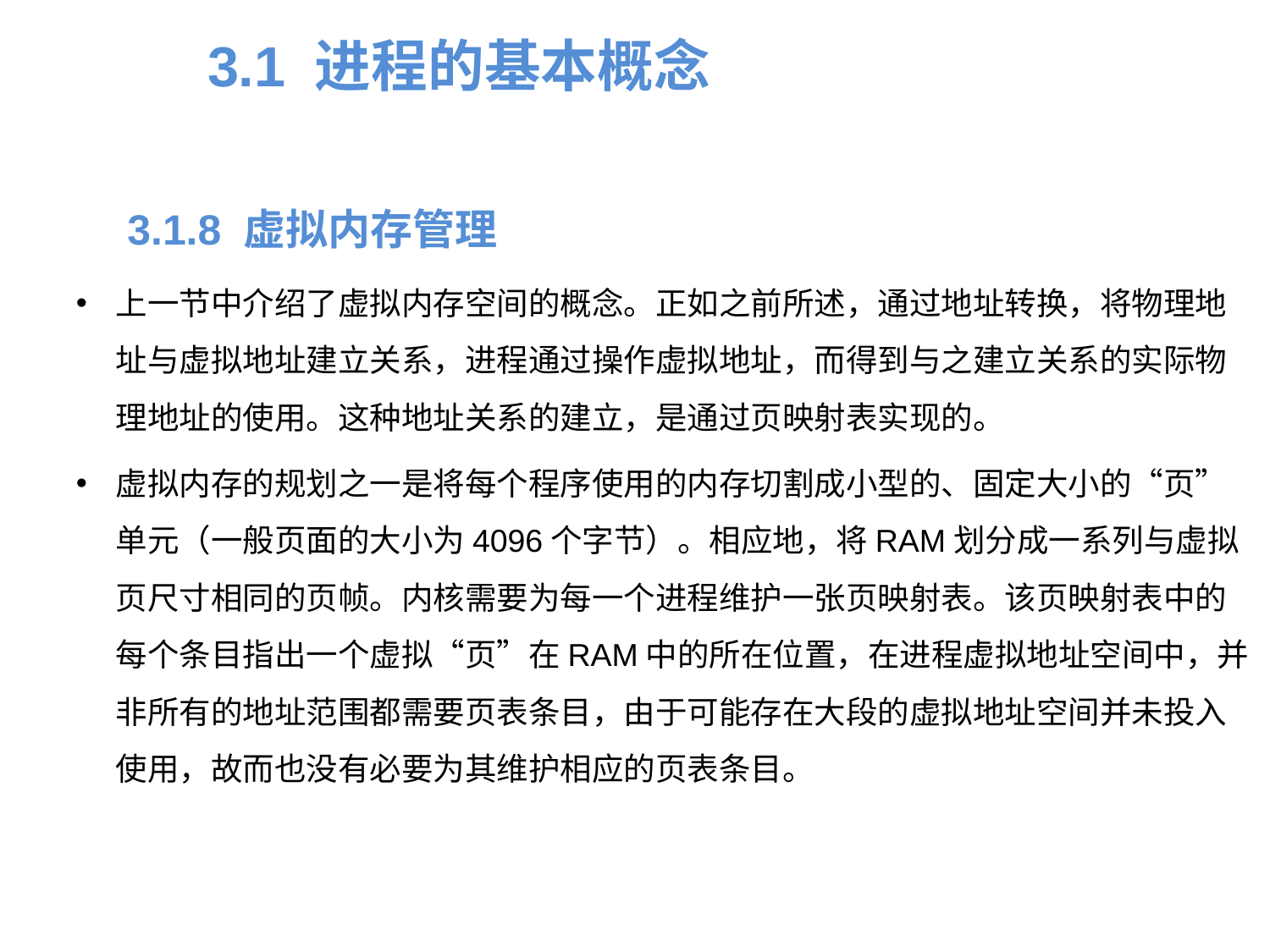

3.1 进程的基本概念
3.1.8 虚拟内存管理
上一节中介绍了虚拟内存空间的概念。正如之前所述，通过地址转换，将物理地址与虚拟地址建立关系，进程通过操作虚拟地址，而得到与之建立关系的实际物理地址的使用。这种地址关系的建立，是通过页映射表实现的。
虚拟内存的规划之一是将每个程序使用的内存切割成小型的、固定大小的“页”单元（一般页面的大小为4096个字节）。相应地，将RAM划分成一系列与虚拟页尺寸相同的页帧。内核需要为每一个进程维护一张页映射表。该页映射表中的每个条目指出一个虚拟“页”在RAM中的所在位置，在进程虚拟地址空间中，并非所有的地址范围都需要页表条目，由于可能存在大段的虚拟地址空间并未投入使用，故而也没有必要为其维护相应的页表条目。